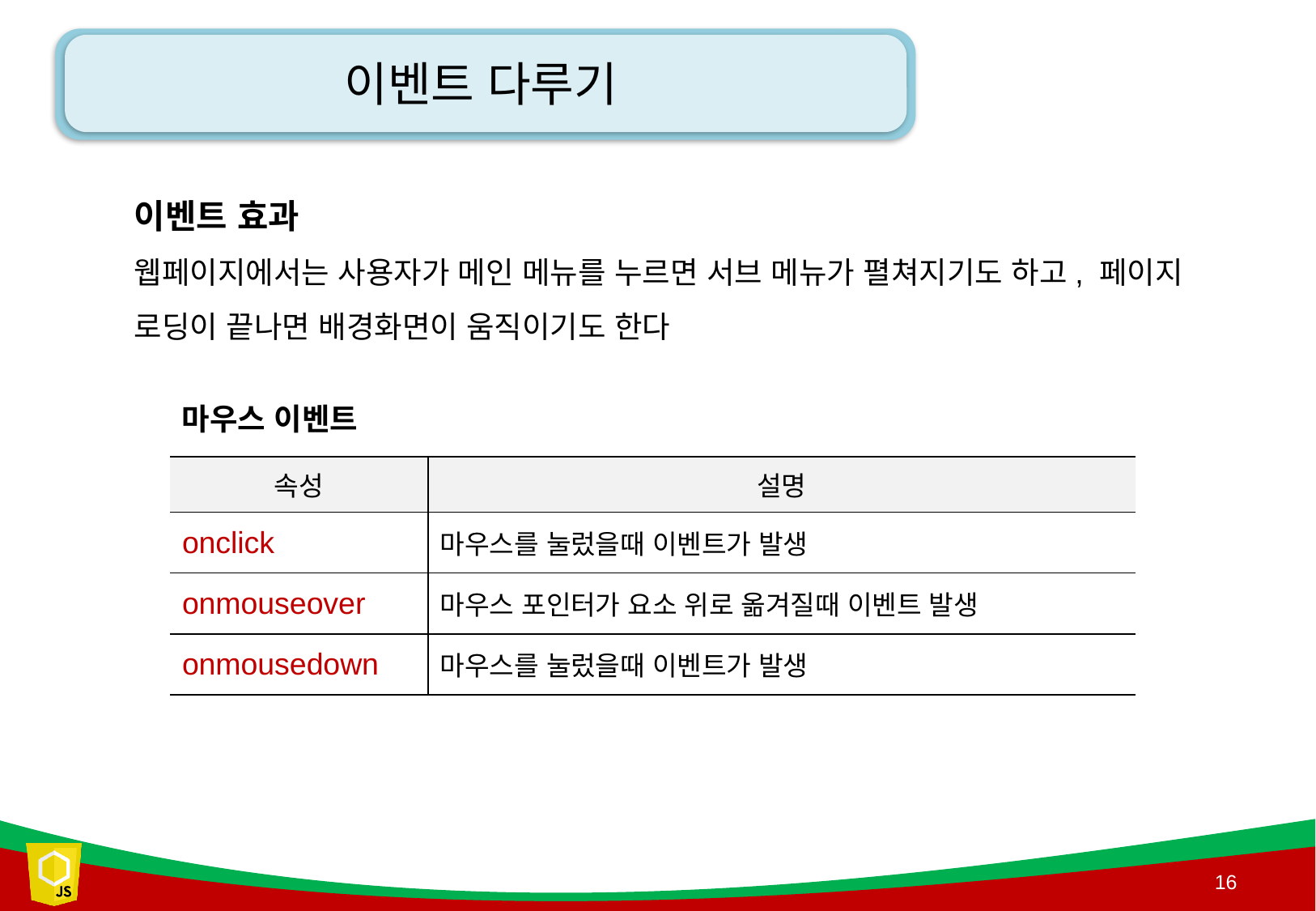

# 이벤트 다루기
이벤트 효과
웹페이지에서는 사용자가 메인 메뉴를 누르면 서브 메뉴가 펼쳐지기도 하고, 페이지 로딩이 끝나면 배경화면이 움직이기도 한다
마우스 이벤트
| 속성 | 설명 |
| --- | --- |
| onclick | 마우스를 눌렀을때 이벤트가 발생 |
| onmouseover | 마우스 포인터가 요소 위로 옮겨질때 이벤트 발생 |
| onmousedown | 마우스를 눌렀을때 이벤트가 발생 |
16